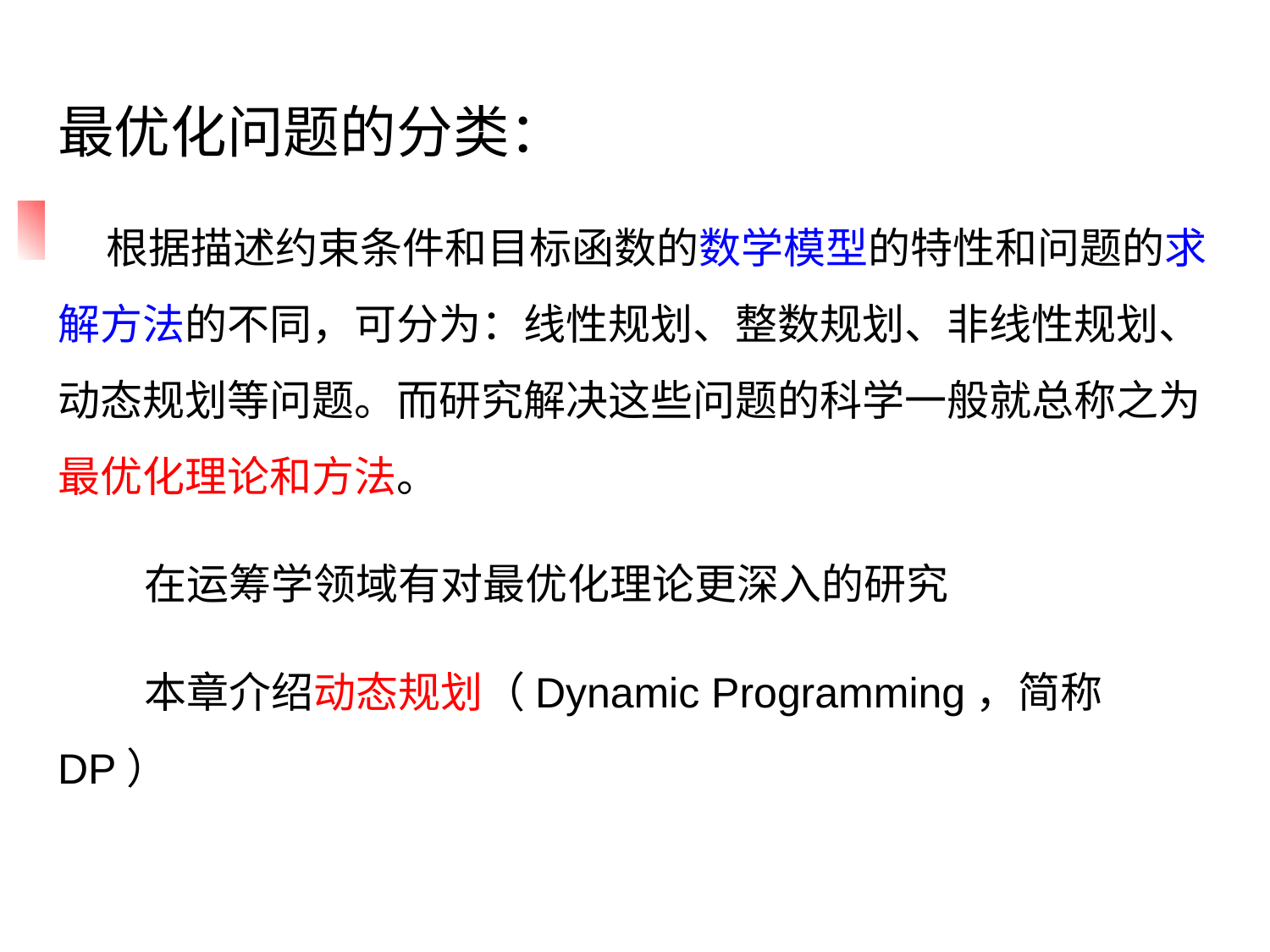

最优化问题的分类：
    根据描述约束条件和目标函数的数学模型的特性和问题的求解方法的不同，可分为：线性规划、整数规划、非线性规划、动态规划等问题。而研究解决这些问题的科学一般就总称之为最优化理论和方法。
        在运筹学领域有对最优化理论更深入的研究
        本章介绍动态规划（Dynamic Programming，简称DP）